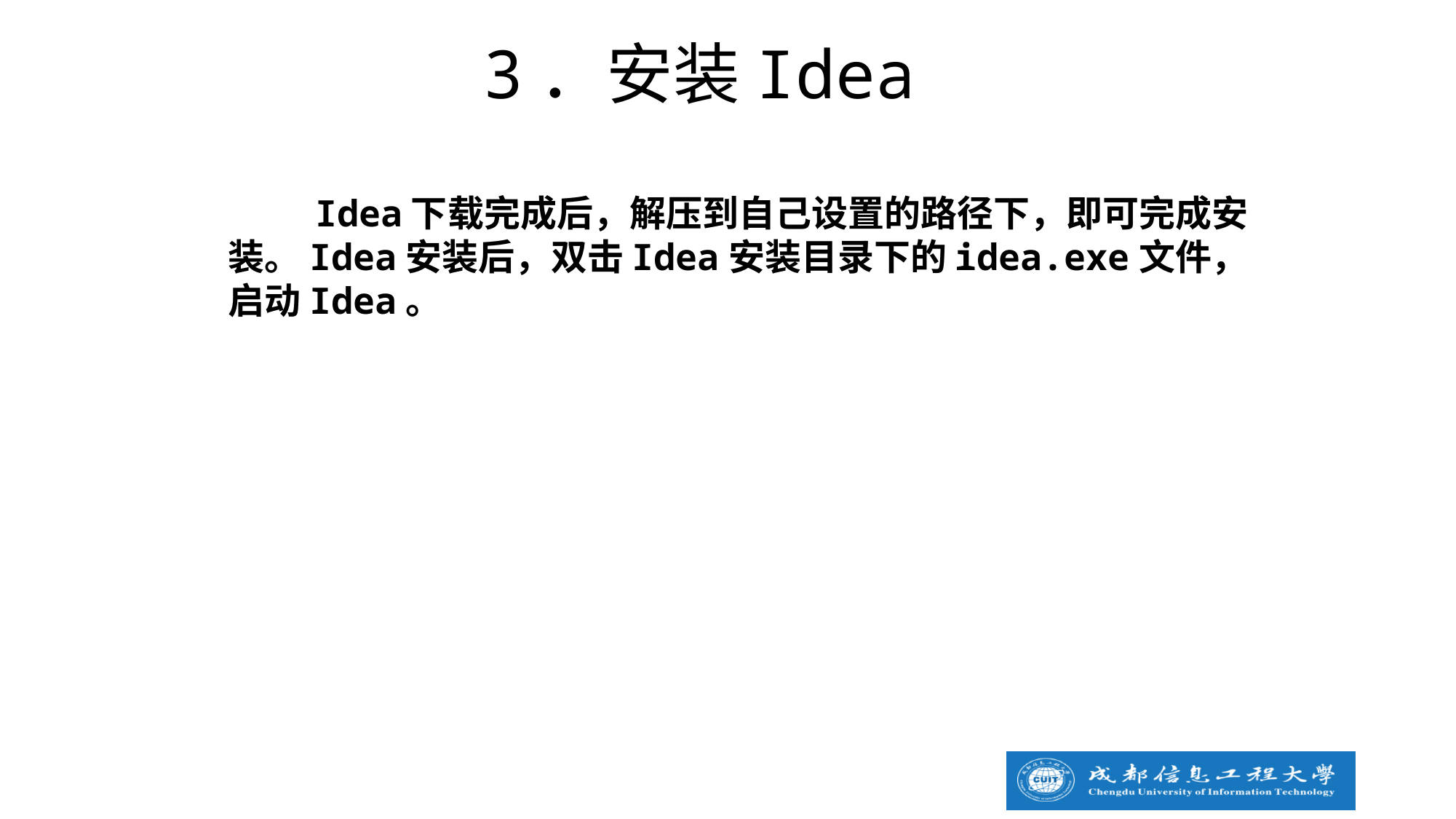

3．安装Idea
    Idea下载完成后，解压到自己设置的路径下，即可完成安装。Idea安装后，双击Idea安装目录下的idea.exe文件，启动Idea。